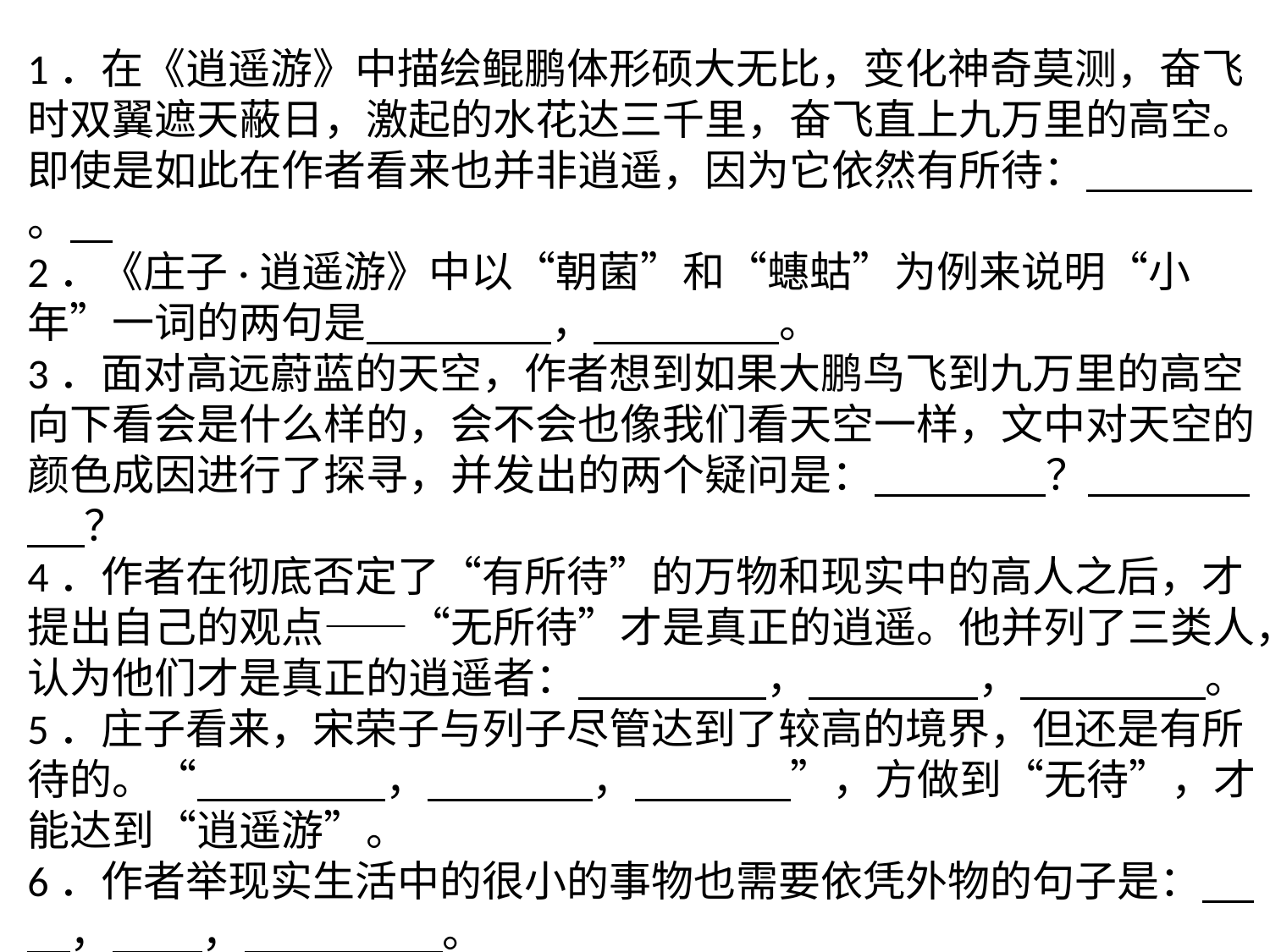

1．在《逍遥游》中描绘鲲鹏体形硕大无比，变化神奇莫测，奋飞时双翼遮天蔽日，激起的水花达三千里，奋飞直上九万里的高空。即使是如此在作者看来也并非逍遥，因为它依然有所待：   　           。
2．《庄子·逍遥游》中以“朝菌”和“蟪蛄”为例来说明“小年”一词的两句是    　           ，    　           。
3．面对高远蔚蓝的天空，作者想到如果大鹏鸟飞到九万里的高空向下看会是什么样的，会不会也像我们看天空一样，文中对天空的颜色成因进行了探寻，并发出的两个疑问是：                  ？                        ？
4．作者在彻底否定了“有所待”的万物和现实中的高人之后，才提出自己的观点——“无所待”才是真正的逍遥。他并列了三类人，认为他们才是真正的逍遥者：  　　　　，　　　　，    　           。
5．庄子看来，宋荣子与列子尽管达到了较高的境界，但还是有所待的。“　  　　　，　   　 　，　   　　”，方做到“无待”，才能达到“逍遥游”。
6．作者举现实生活中的很小的事物也需要依凭外物的句子是： 　　，     　，　   　　　。